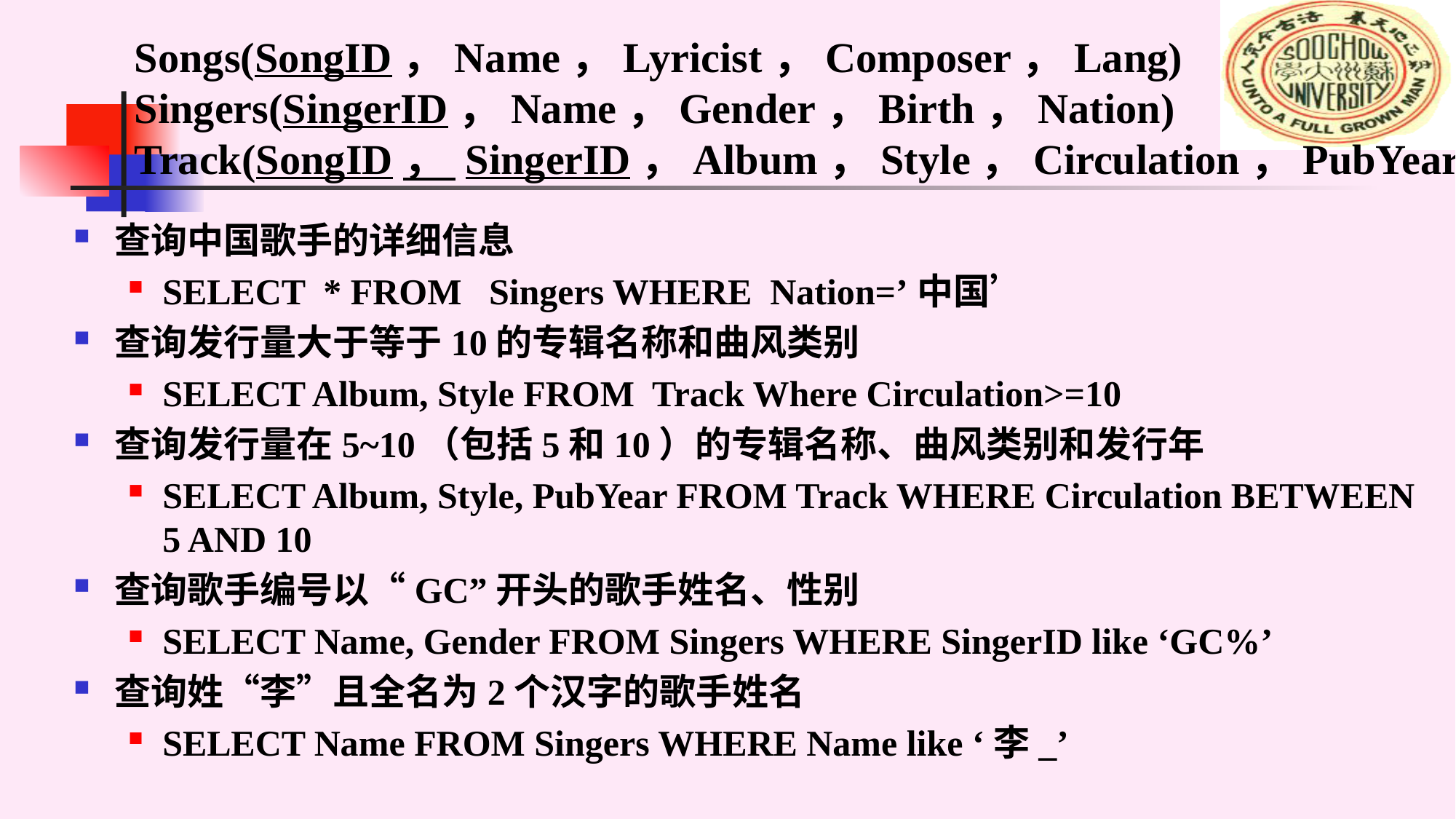

Songs(SongID，Name，Lyricist，Composer，Lang)
Singers(SingerID，Name，Gender，Birth，Nation)
Track(SongID， SingerID，Album，Style，Circulation，PubYear)
#
查询中国歌手的详细信息
SELECT  * FROM   Singers WHERE  Nation=’中国’
查询发行量大于等于10的专辑名称和曲风类别
SELECT Album, Style FROM  Track Where Circulation>=10
查询发行量在5~10（包括5和10）的专辑名称、曲风类别和发行年
SELECT Album, Style, PubYear FROM Track WHERE Circulation BETWEEN 5 AND 10
查询歌手编号以“GC”开头的歌手姓名、性别
SELECT Name, Gender FROM Singers WHERE SingerID like ‘GC%’
查询姓“李”且全名为2个汉字的歌手姓名
SELECT Name FROM Singers WHERE Name like ‘李_’